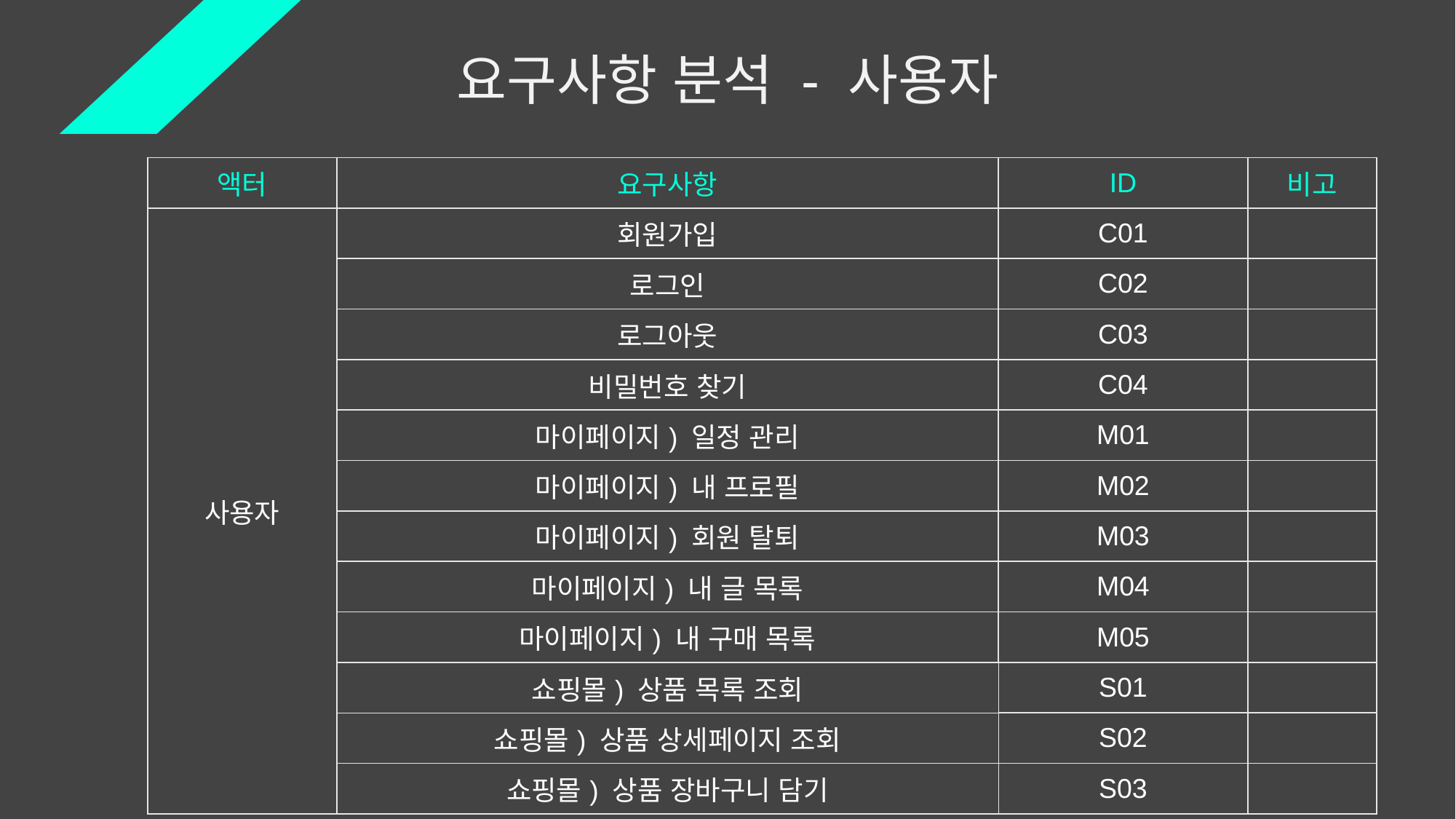

요구사항 분석 - 사용자
| 액터 | 요구사항 | ID | 비고 |
| --- | --- | --- | --- |
| 사용자 | 회원가입 | C01 |  |
|  | 로그인 | C02 |  |
|  | 로그아웃 | C03 |  |
|  | 비밀번호 찾기 | C04 |  |
|  | 마이페이지) 일정 관리 | M01 |  |
|  | 마이페이지) 내 프로필 | M02 |  |
|  | 마이페이지) 회원 탈퇴 | M03 |  |
|  | 마이페이지) 내 글 목록 | M04 |  |
|  | 마이페이지) 내 구매 목록 | M05 |  |
|  | 쇼핑몰) 상품 목록 조회 | S01 |  |
|  | 쇼핑몰) 상품 상세페이지 조회 | S02 |  |
|  | 쇼핑몰) 상품 장바구니 담기 | S03 |  |